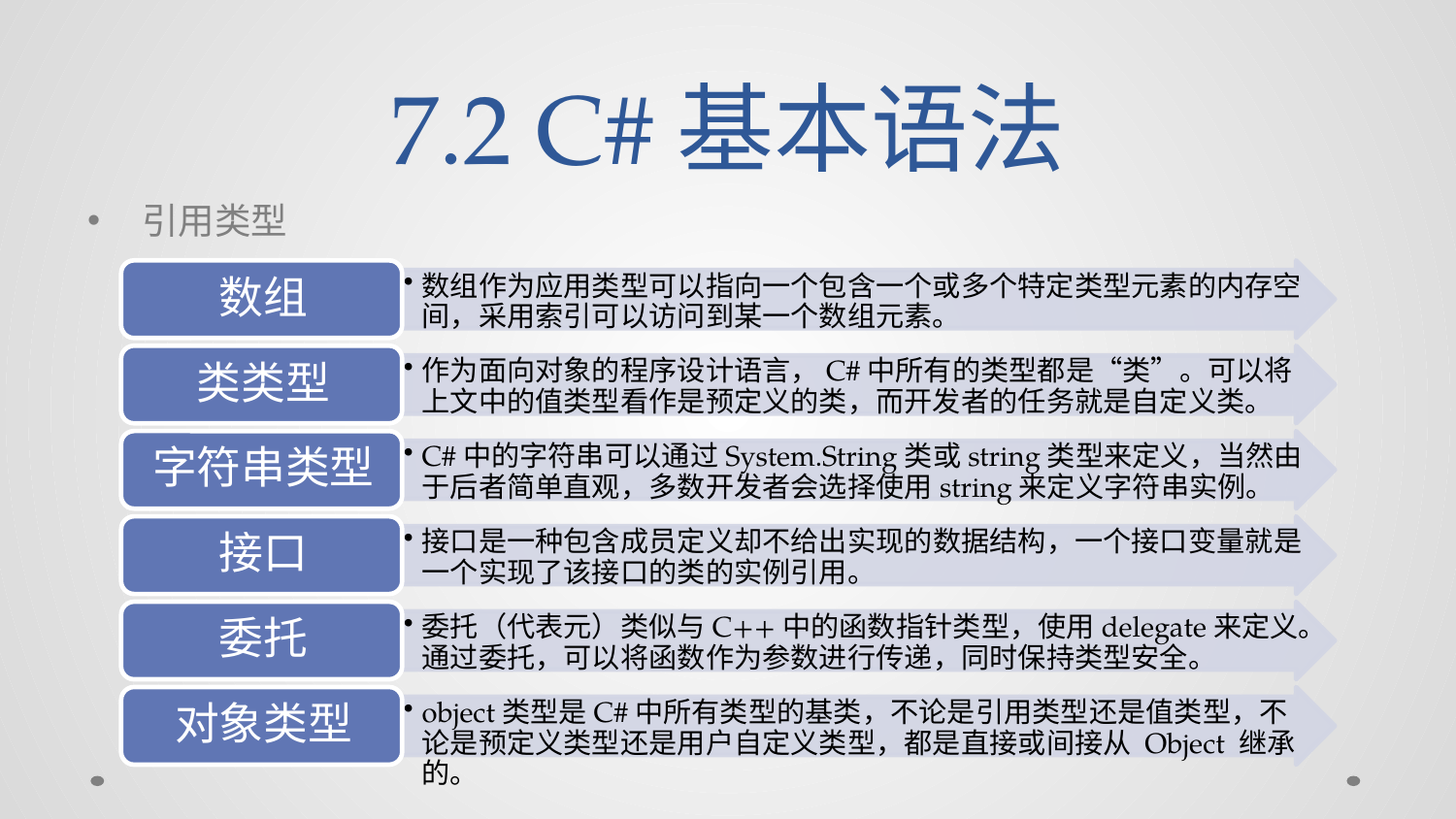

# 7.2 C#基本语法
引用类型
数组作为应用类型可以指向一个包含一个或多个特定类型元素的内存空间，采用索引可以访问到某一个数组元素。
数组
作为面向对象的程序设计语言，C#中所有的类型都是“类”。可以将上文中的值类型看作是预定义的类，而开发者的任务就是自定义类。
类类型
C#中的字符串可以通过System.String类或string类型来定义，当然由于后者简单直观，多数开发者会选择使用string来定义字符串实例。
字符串类型
接口是一种包含成员定义却不给出实现的数据结构，一个接口变量就是一个实现了该接口的类的实例引用。
接口
委托（代表元）类似与C++中的函数指针类型，使用delegate来定义。通过委托，可以将函数作为参数进行传递，同时保持类型安全。
委托
object类型是C#中所有类型的基类，不论是引用类型还是值类型，不论是预定义类型还是用户自定义类型，都是直接或间接从 Object 继承的。
对象类型